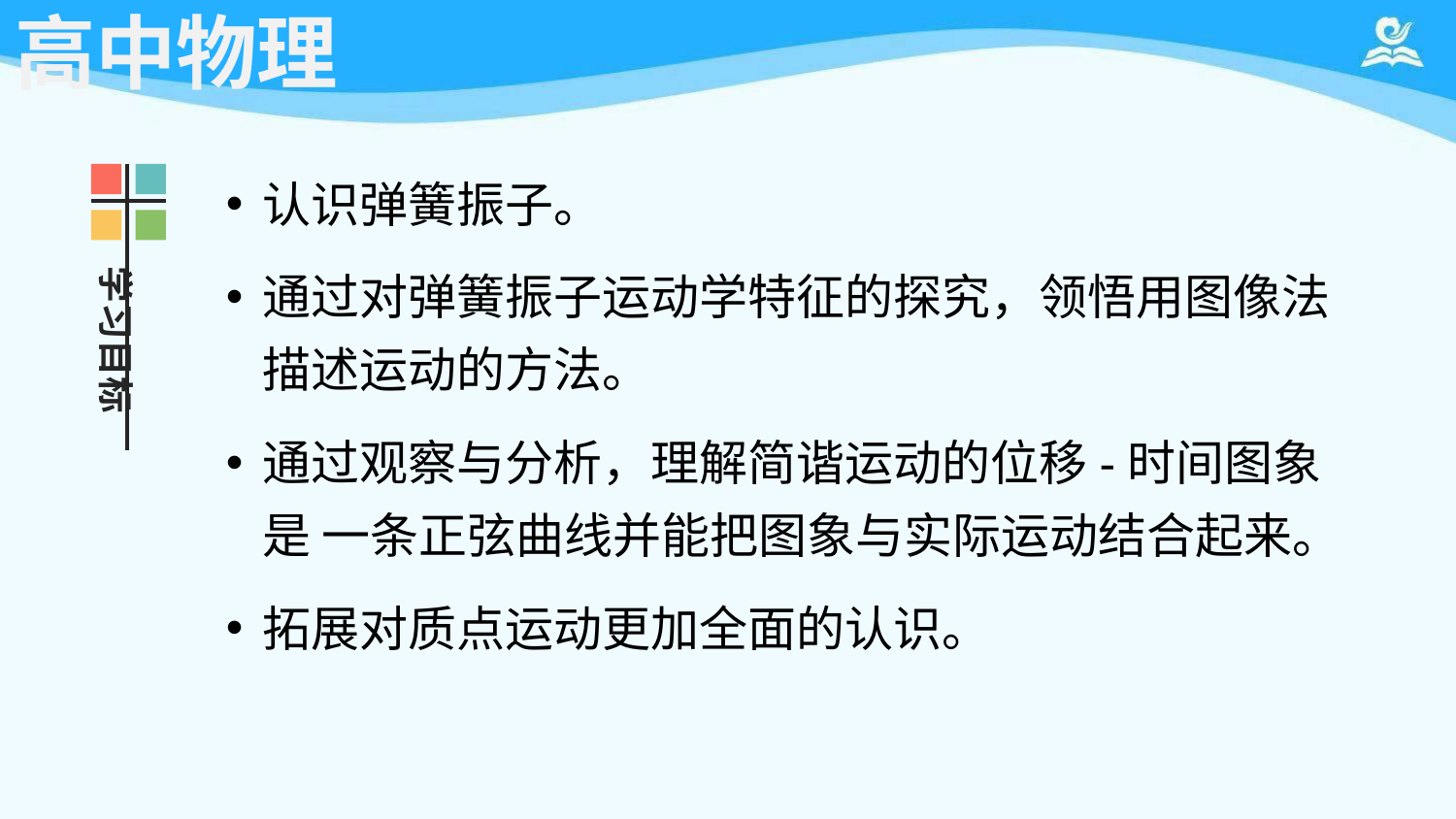

# 高中物理

认识弹簧振子。
通过对弹簧振子运动学特征的探究，领悟用图像法 描述运动的方法。
通过观察与分析，理解简谐运动的位移-时间图象是 一条正弦曲线并能把图象与实际运动结合起来。
拓展对质点运动更加全面的认识。

学习目标